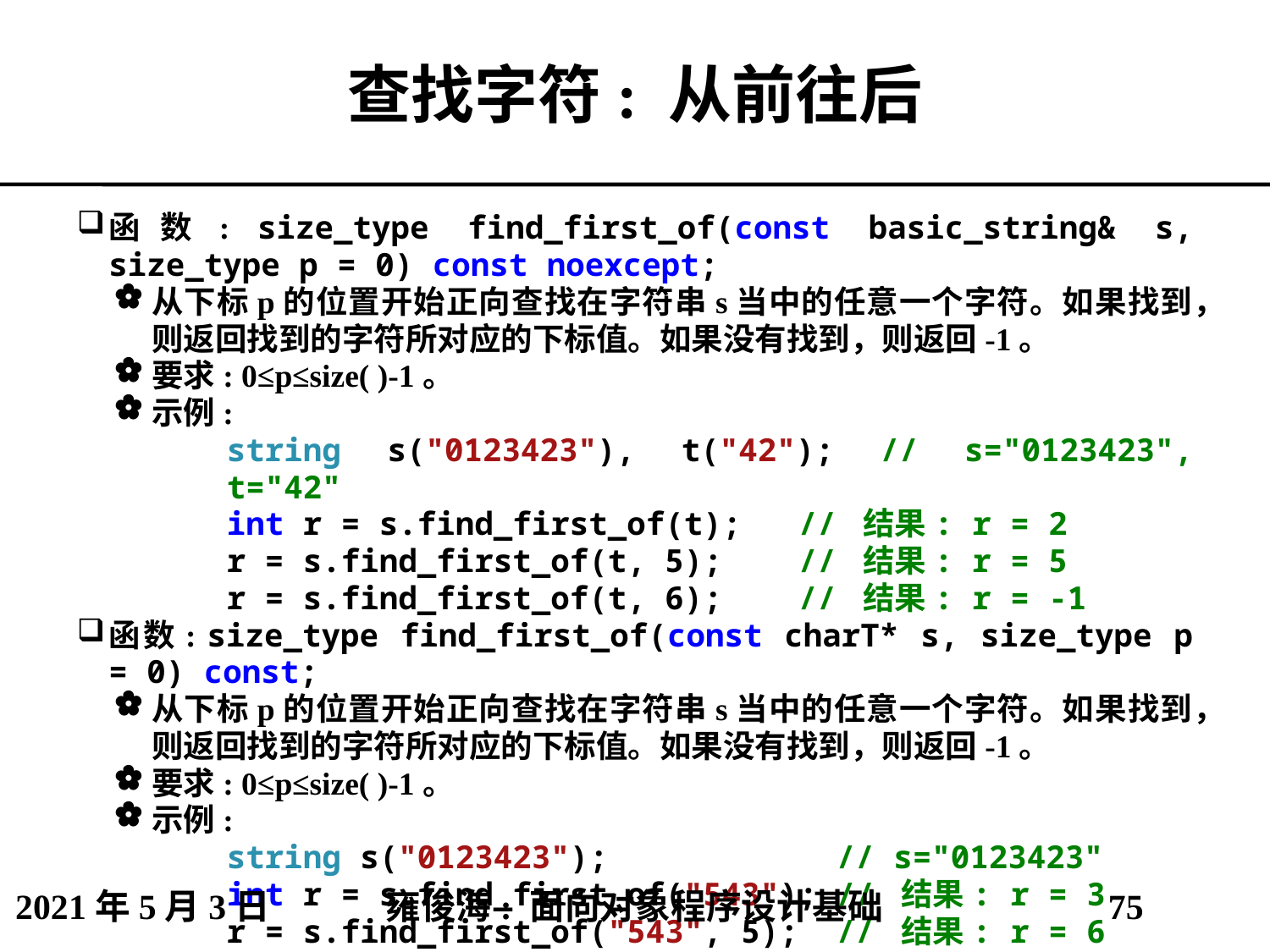

# 查找字符: 从前往后

函数: size_type find_first_of(const basic_string& s, size_type p = 0) const noexcept;
从下标p的位置开始正向查找在字符串s当中的任意一个字符。如果找到，则返回找到的字符所对应的下标值。如果没有找到，则返回-1。
要求: 0≤p≤size( )-1。
示例:
string s("0123423"), t("42"); // s="0123423", t="42"
int r = s.find_first_of(t);   // 结果: r = 2
r = s.find_first_of(t, 5);    // 结果: r = 5
r = s.find_first_of(t, 6);    // 结果: r = -1
函数: size_type find_first_of(const charT* s, size_type p = 0) const;
从下标p的位置开始正向查找在字符串s当中的任意一个字符。如果找到，则返回找到的字符所对应的下标值。如果没有找到，则返回-1。
要求: 0≤p≤size( )-1。
示例:
string s("0123423");            // s="0123423"
int r = s.find_first_of("543"); // 结果: r = 3
r = s.find_first_of("543", 5);  // 结果: r = 6
2021年5月3日
雍俊海: 面向对象程序设计基础
75